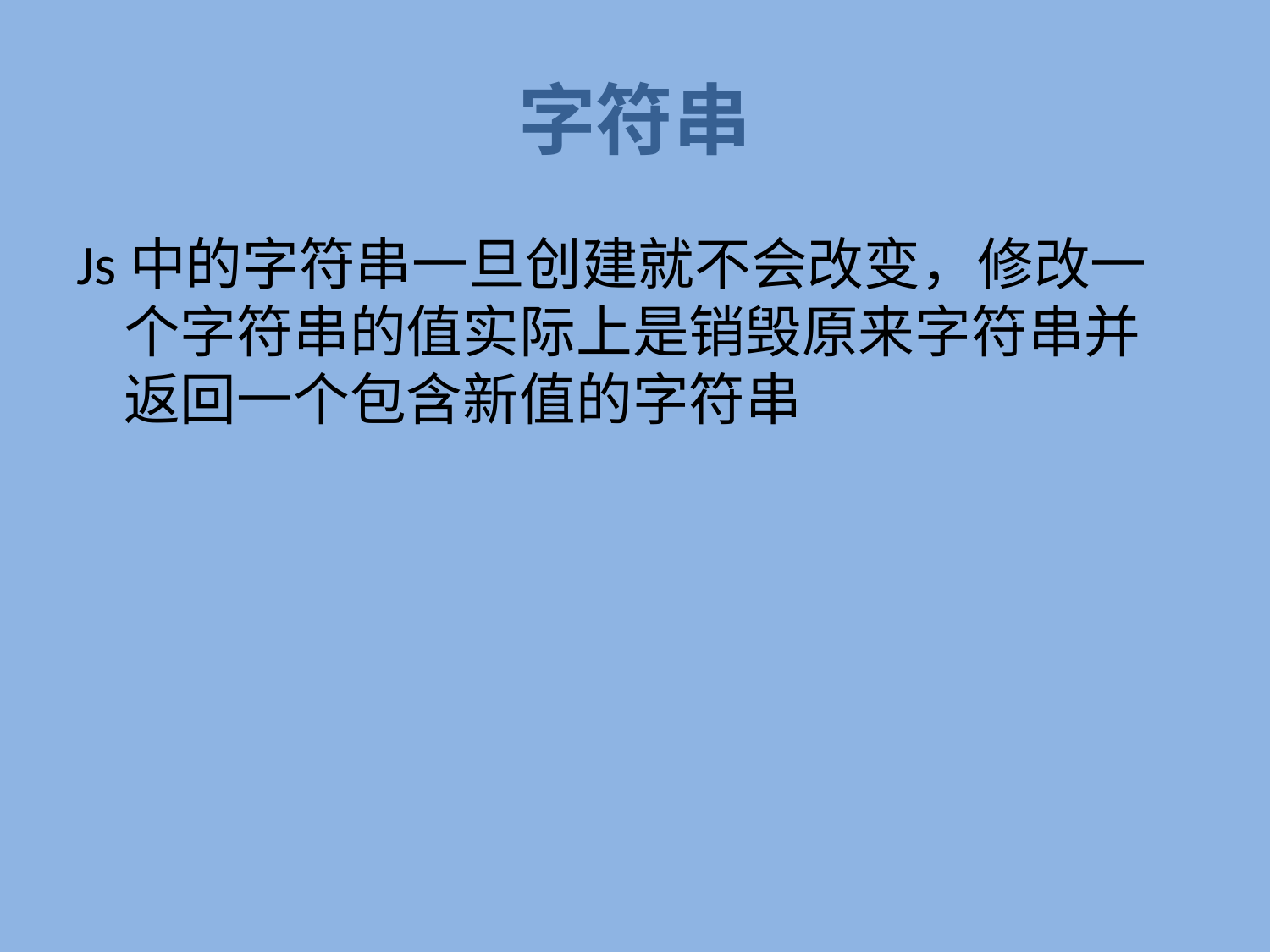

# 字符串
Js中的字符串一旦创建就不会改变，修改一个字符串的值实际上是销毁原来字符串并返回一个包含新值的字符串